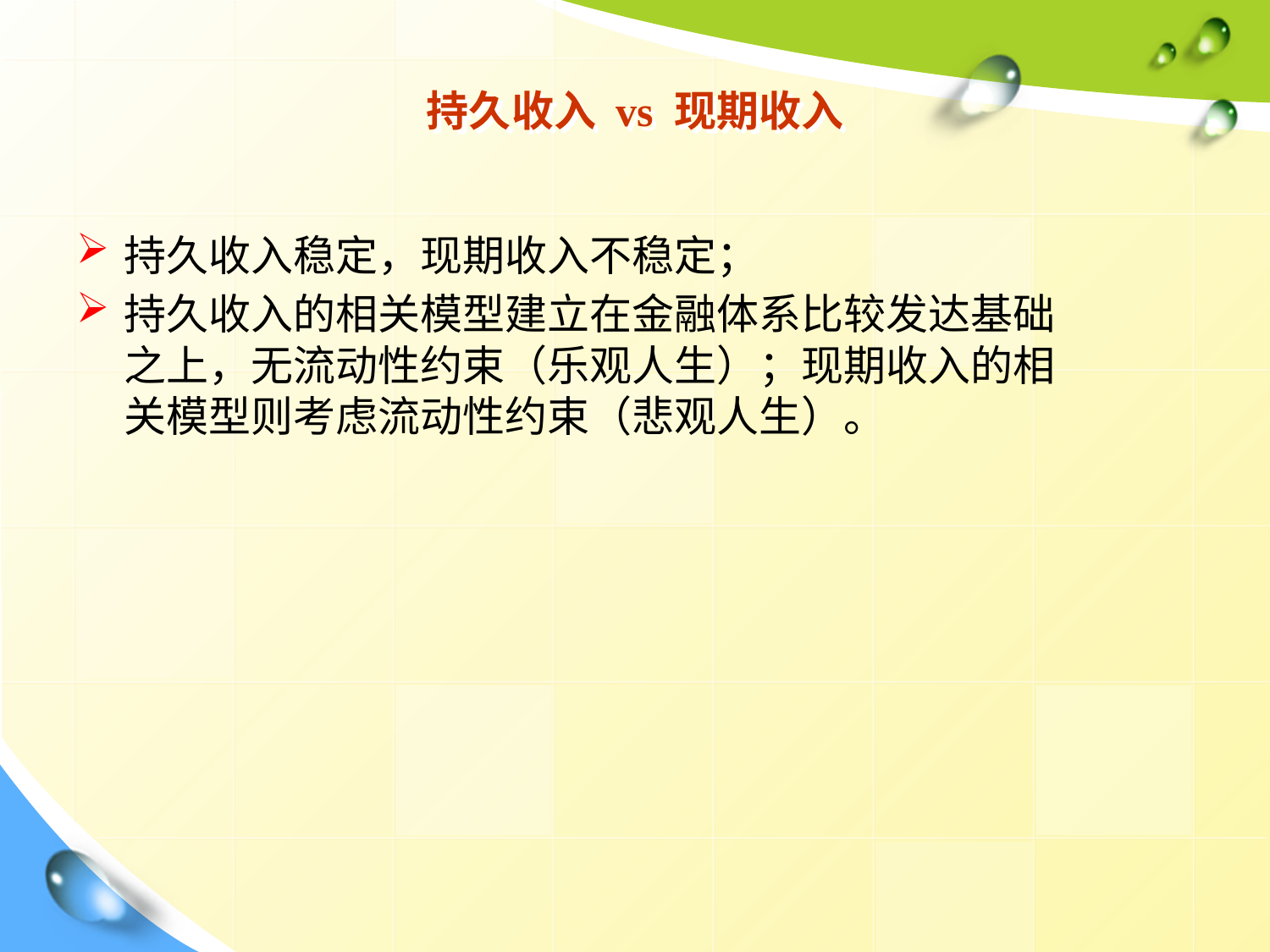

# 持久收入 vs 现期收入
持久收入稳定，现期收入不稳定；
持久收入的相关模型建立在金融体系比较发达基础之上，无流动性约束（乐观人生）；现期收入的相关模型则考虑流动性约束（悲观人生）。